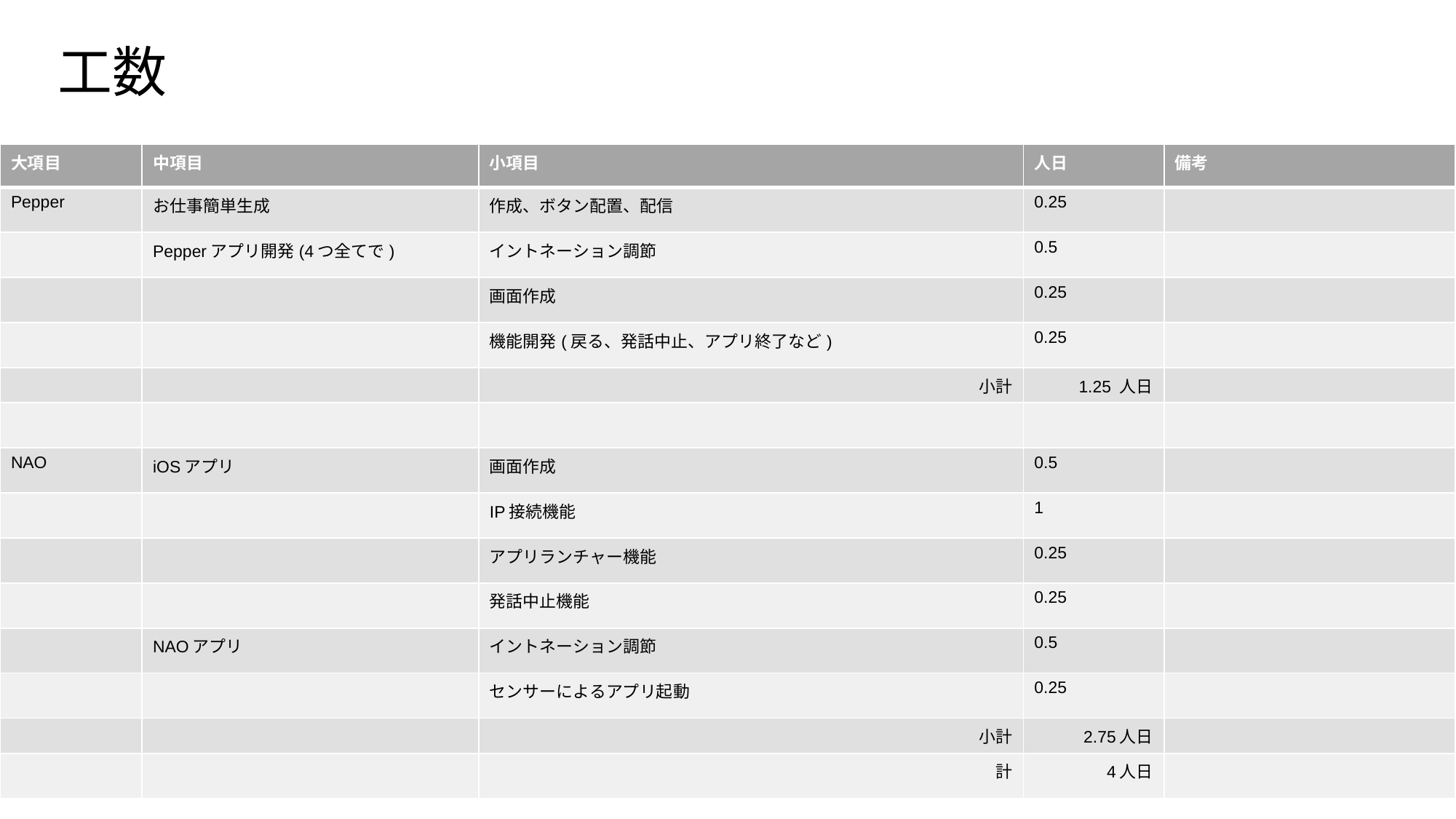

工数
| 大項目 | 中項目 | 小項目 | 人日 | 備考 |
| --- | --- | --- | --- | --- |
| Pepper | お仕事簡単生成 | 作成、ボタン配置、配信 | 0.25 |  |
|  | Pepperアプリ開発(4つ全てで) | イントネーション調節 | 0.5 |  |
|  |  | 画面作成 | 0.25 |  |
|  |  | 機能開発(戻る、発話中止、アプリ終了など) | 0.25 |  |
|  |  | 小計 | 1.25 人日 |  |
|  |  |  |  |  |
| NAO | iOSアプリ | 画面作成 | 0.5 |  |
|  |  | IP接続機能 | 1 |  |
|  |  | アプリランチャー機能 | 0.25 |  |
|  |  | 発話中止機能 | 0.25 |  |
|  | NAOアプリ | イントネーション調節 | 0.5 |  |
|  |  | センサーによるアプリ起動 | 0.25 |  |
|  |  | 小計 | 2.75人日 |  |
|  |  | 計 | 4人日 |  |